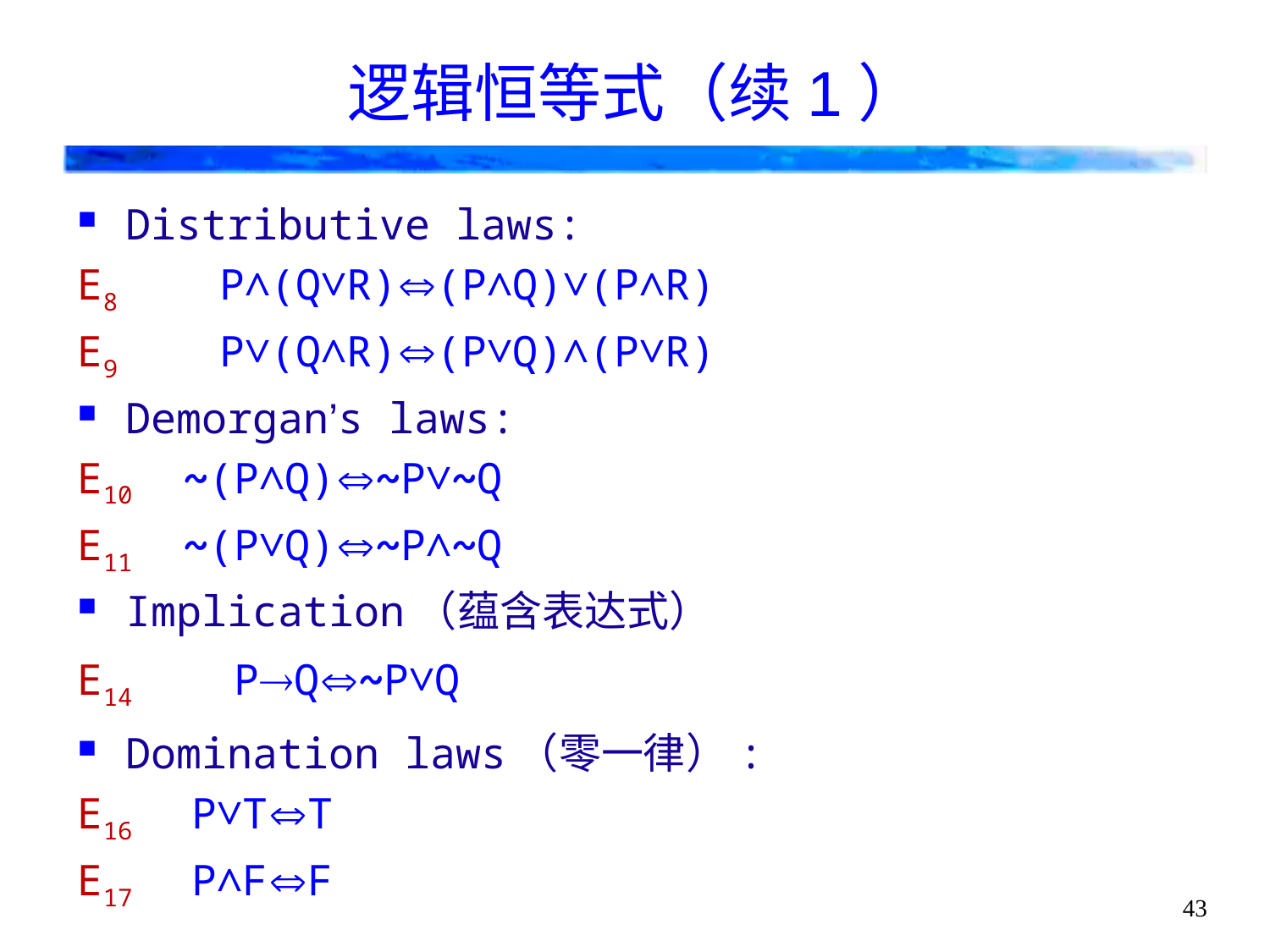

# 逻辑恒等式（续1）
Distributive laws:
E8    P∧(Q∨R)⇔(P∧Q)∨(P∧R)
E9    P∨(Q∧R)⇔(P∨Q)∧(P∨R)
Demorgan’s laws:
E10    ~(P∧Q)⇔~P∨~Q
E11    ~(P∨Q)⇔~P∧~Q
Implication（蕴含表达式）
E14    P→Q⇔~P∨Q
Domination laws（零一律）:
E16    P∨T⇔T
E17    P∧F⇔F
43